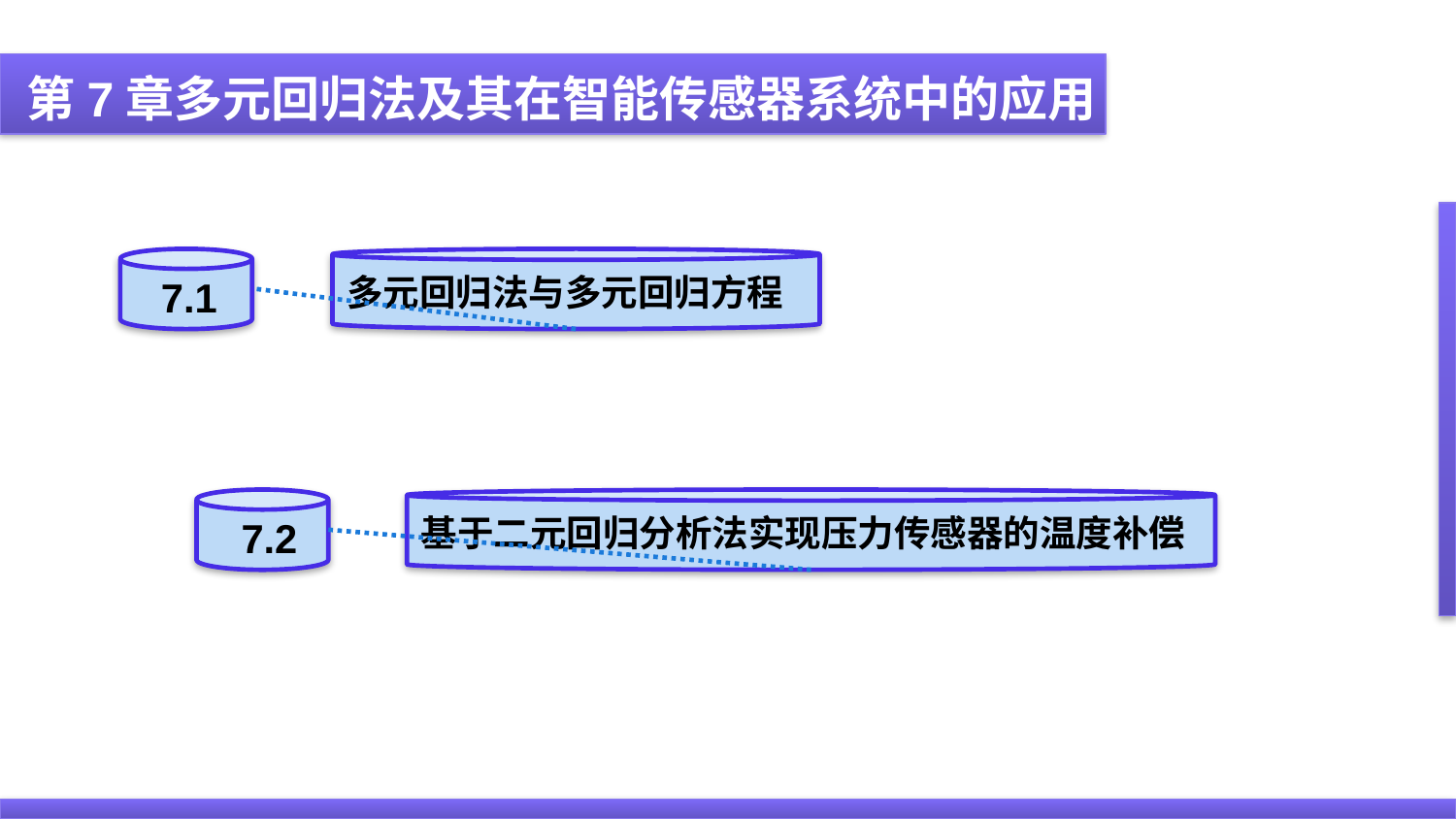

第7章多元回归法及其在智能传感器系统中的应用

多元回归法与多元回归方程
7.1
9.1

基于二元回归分析法实现压力传感器的温度补偿
7.2